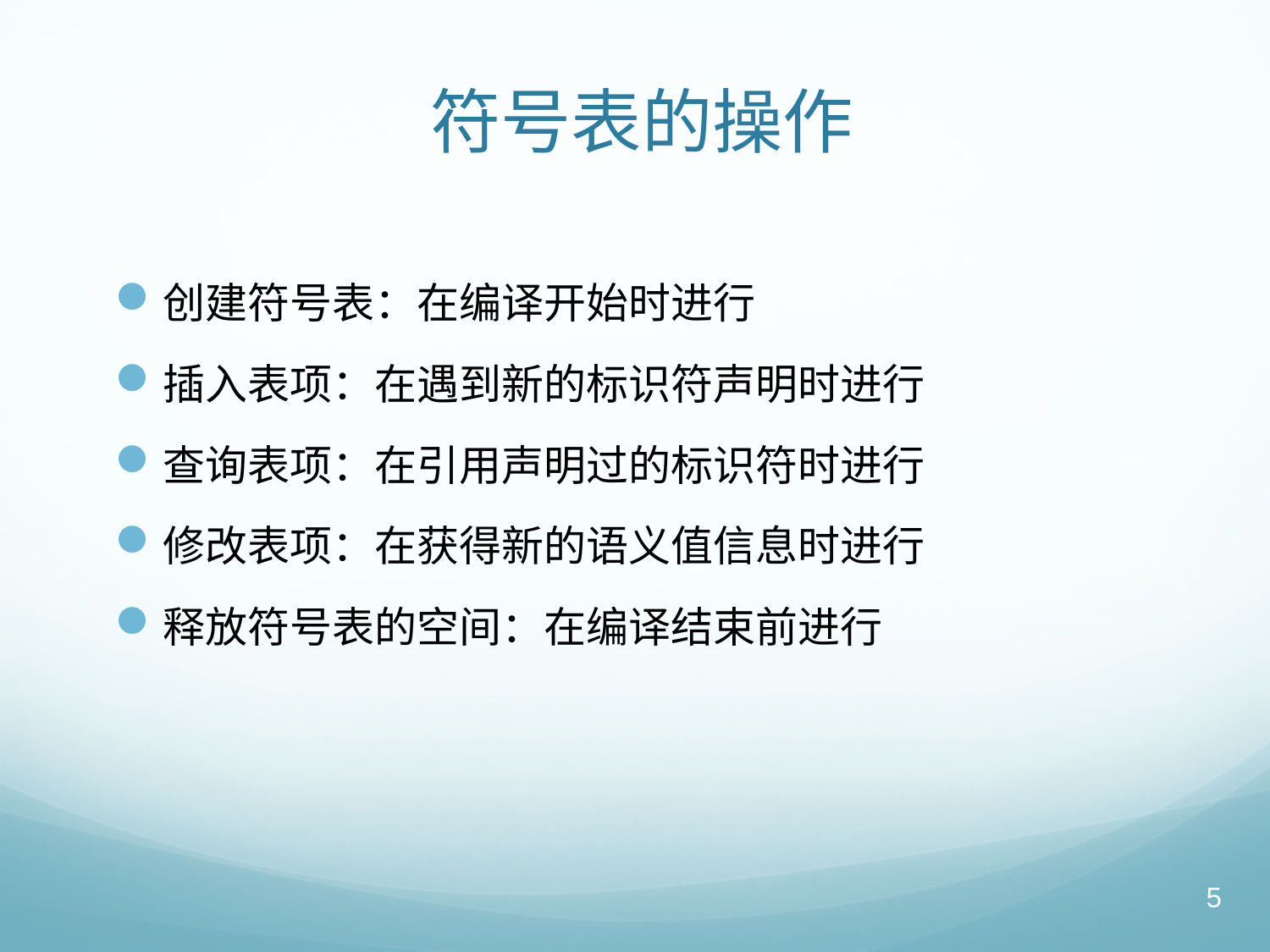

# 符号表的操作
创建符号表：在编译开始时进行
插入表项：在遇到新的标识符声明时进行
查询表项：在引用声明过的标识符时进行
修改表项：在获得新的语义值信息时进行
释放符号表的空间：在编译结束前进行
5